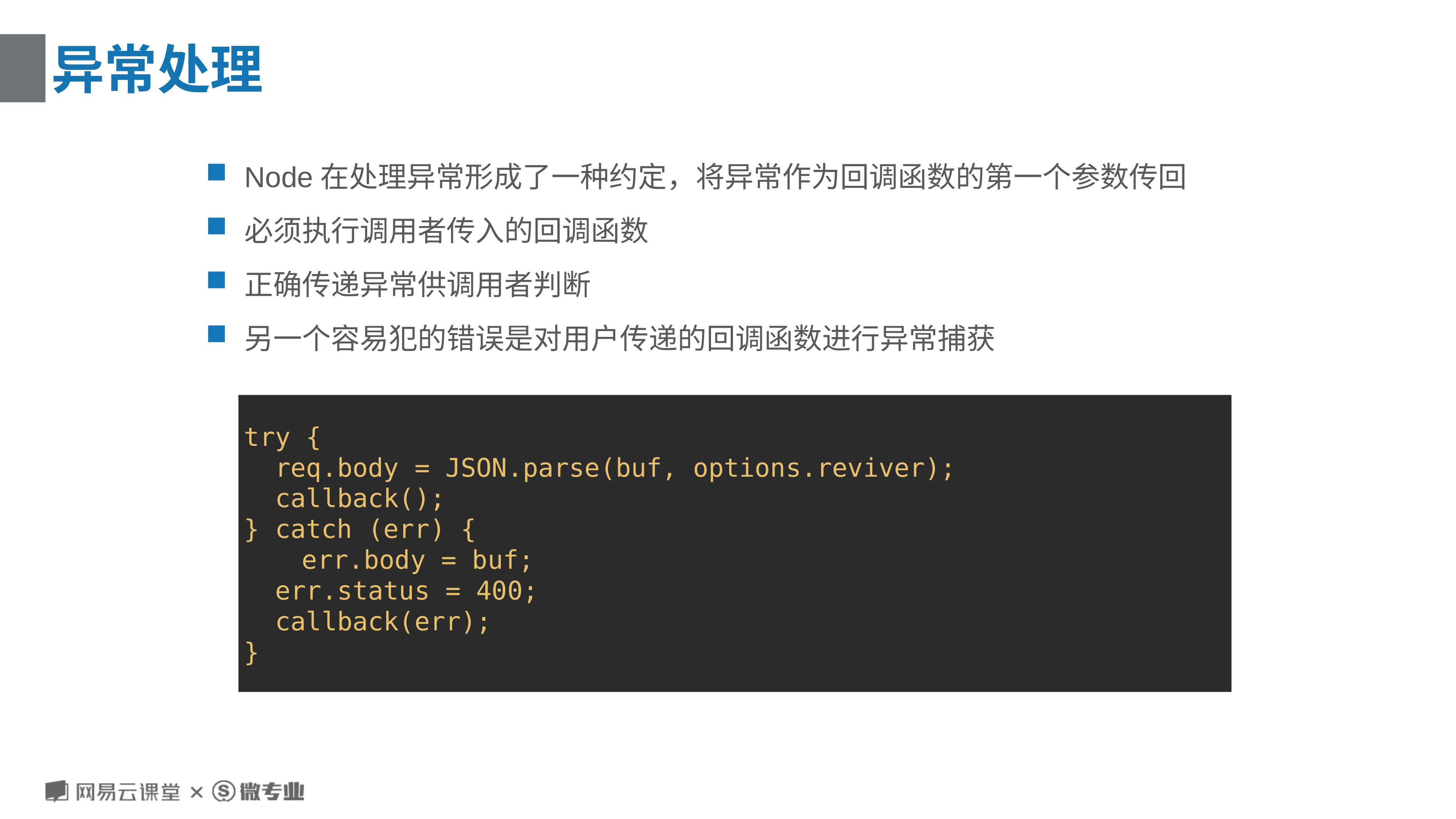

# 异常处理
Node在处理异常形成了一种约定，将异常作为回调函数的第一个参数传回
必须执行调用者传入的回调函数
正确传递异常供调用者判断
另一个容易犯的错误是对用户传递的回调函数进行异常捕获

try {
  req.body = JSON.parse(buf, options.reviver);
  callback();
} catch (err) {
	err.body = buf;
  err.status = 400;
  callback(err);
}